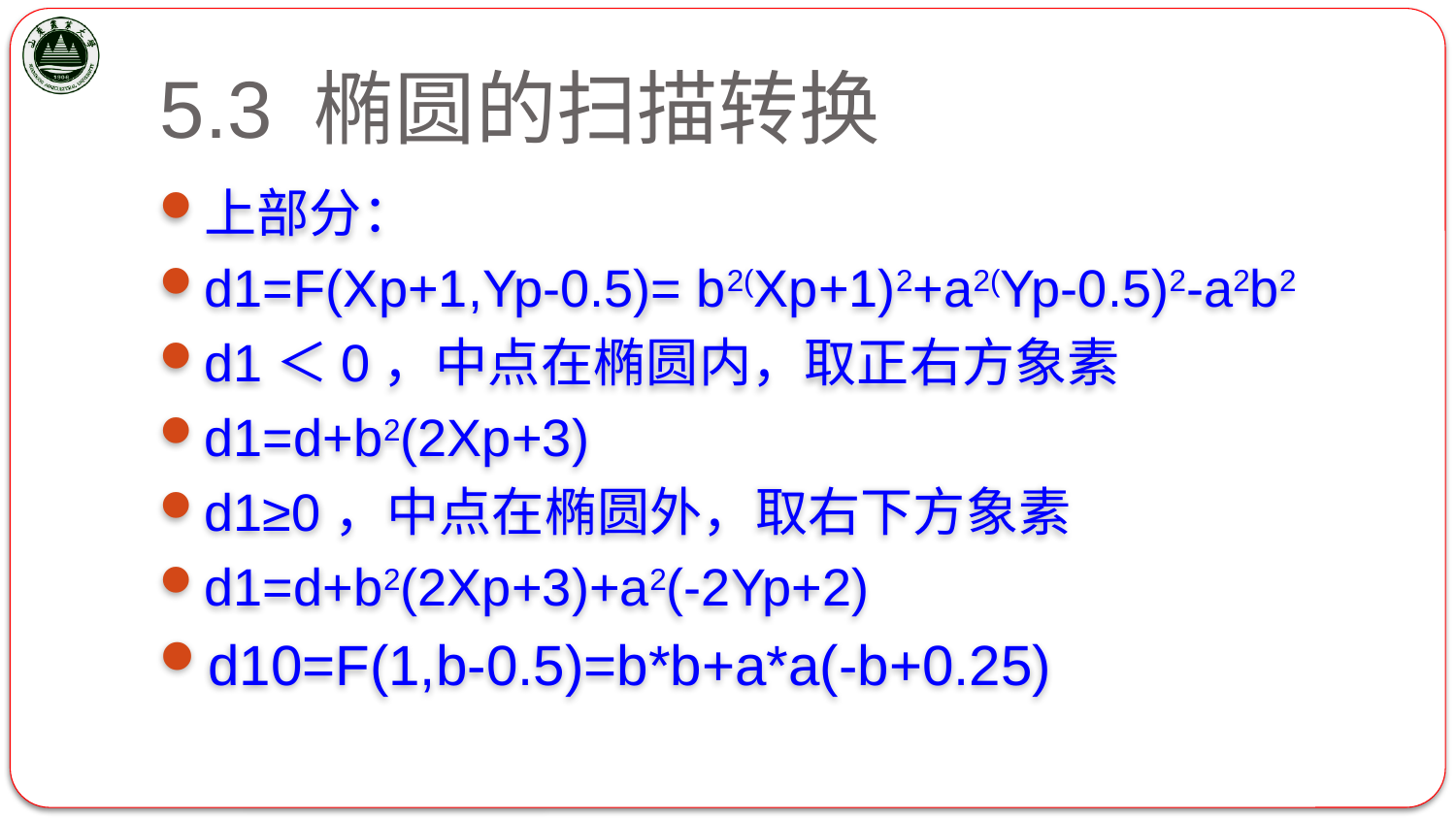

# 5.3 椭圆的扫描转换
上部分：
d1=F(Xp+1,Yp-0.5)= b2(Xp+1)2+a2(Yp-0.5)2-a2b2
d1＜0，中点在椭圆内，取正右方象素
d1=d+b2(2Xp+3)
d1≥0，中点在椭圆外，取右下方象素
d1=d+b2(2Xp+3)+a2(-2Yp+2)
d10=F(1,b-0.5)=b*b+a*a(-b+0.25)